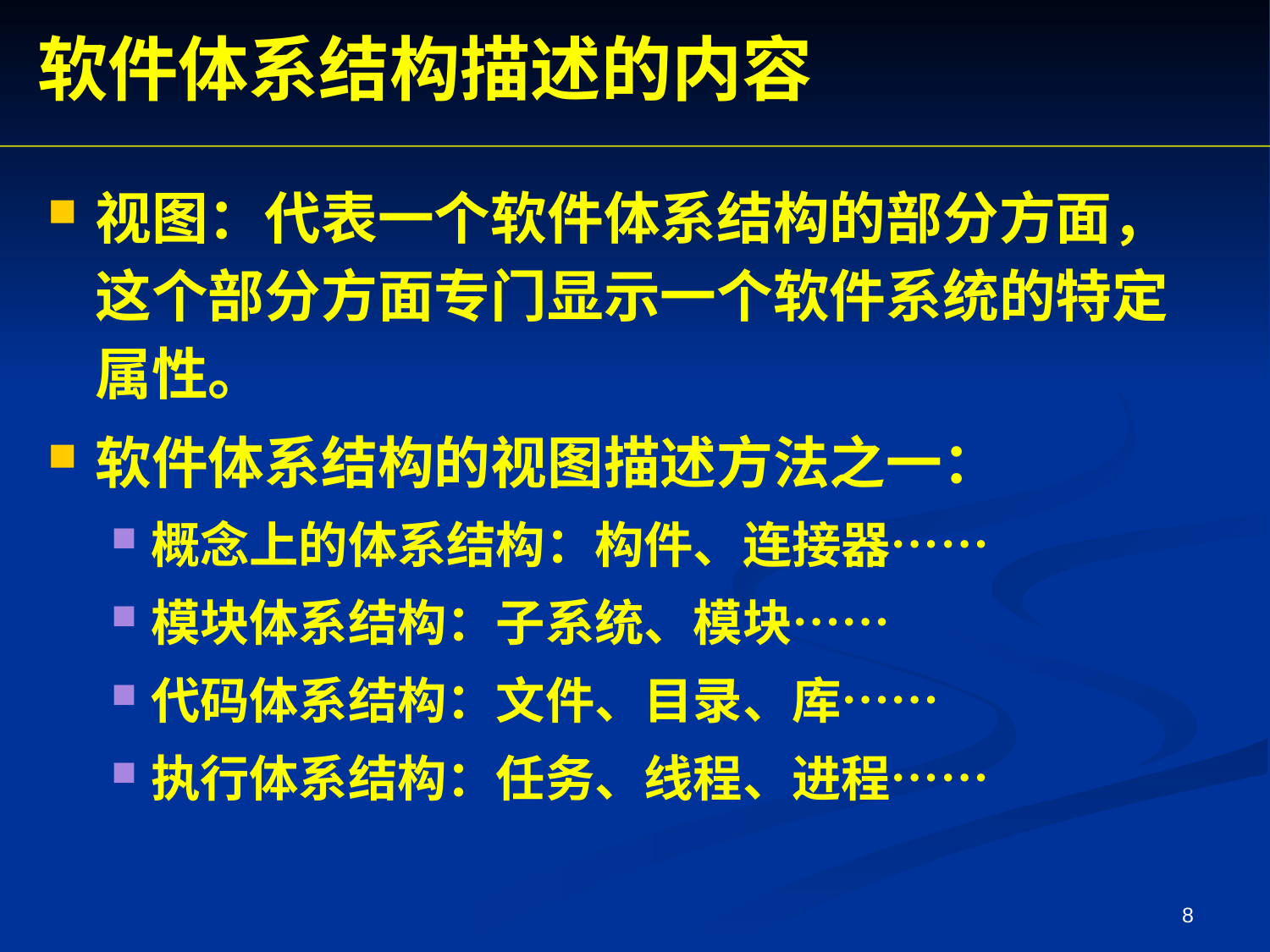

软件体系结构描述的内容

视图：代表一个软件体系结构的部分方面，这个部分方面专门显示一个软件系统的特定属性。
软件体系结构的视图描述方法之一：
概念上的体系结构：构件、连接器……
模块体系结构：子系统、模块……
代码体系结构：文件、目录、库……
执行体系结构：任务、线程、进程……
8